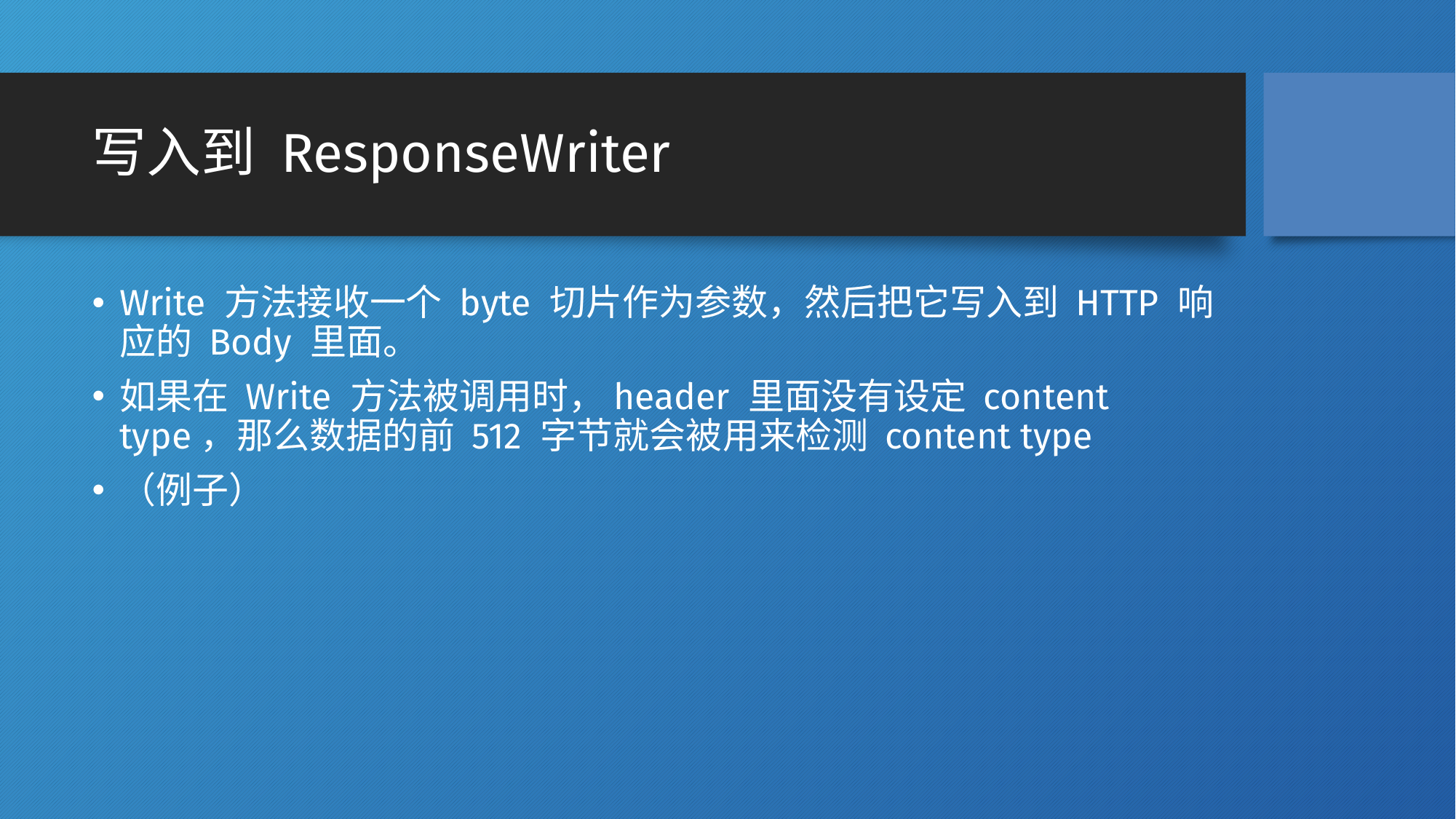

# 写入到 ResponseWriter
Write 方法接收一个 byte 切片作为参数，然后把它写入到 HTTP 响应的 Body 里面。
如果在 Write 方法被调用时，header 里面没有设定 content type，那么数据的前 512 字节就会被用来检测 content type
（例子）